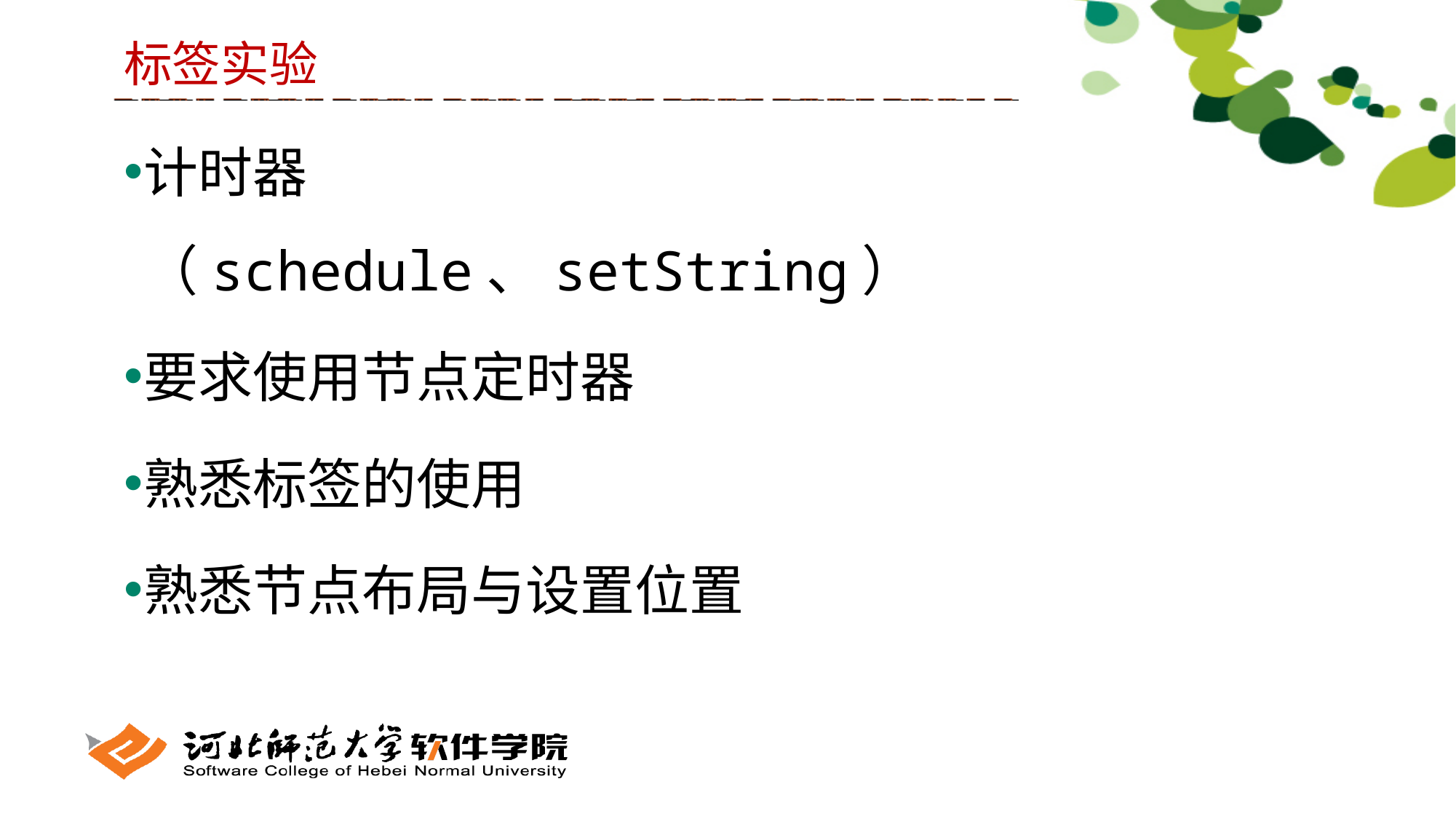

标签实验

计时器（schedule、setString）
要求使用节点定时器
熟悉标签的使用
熟悉节点布局与设置位置